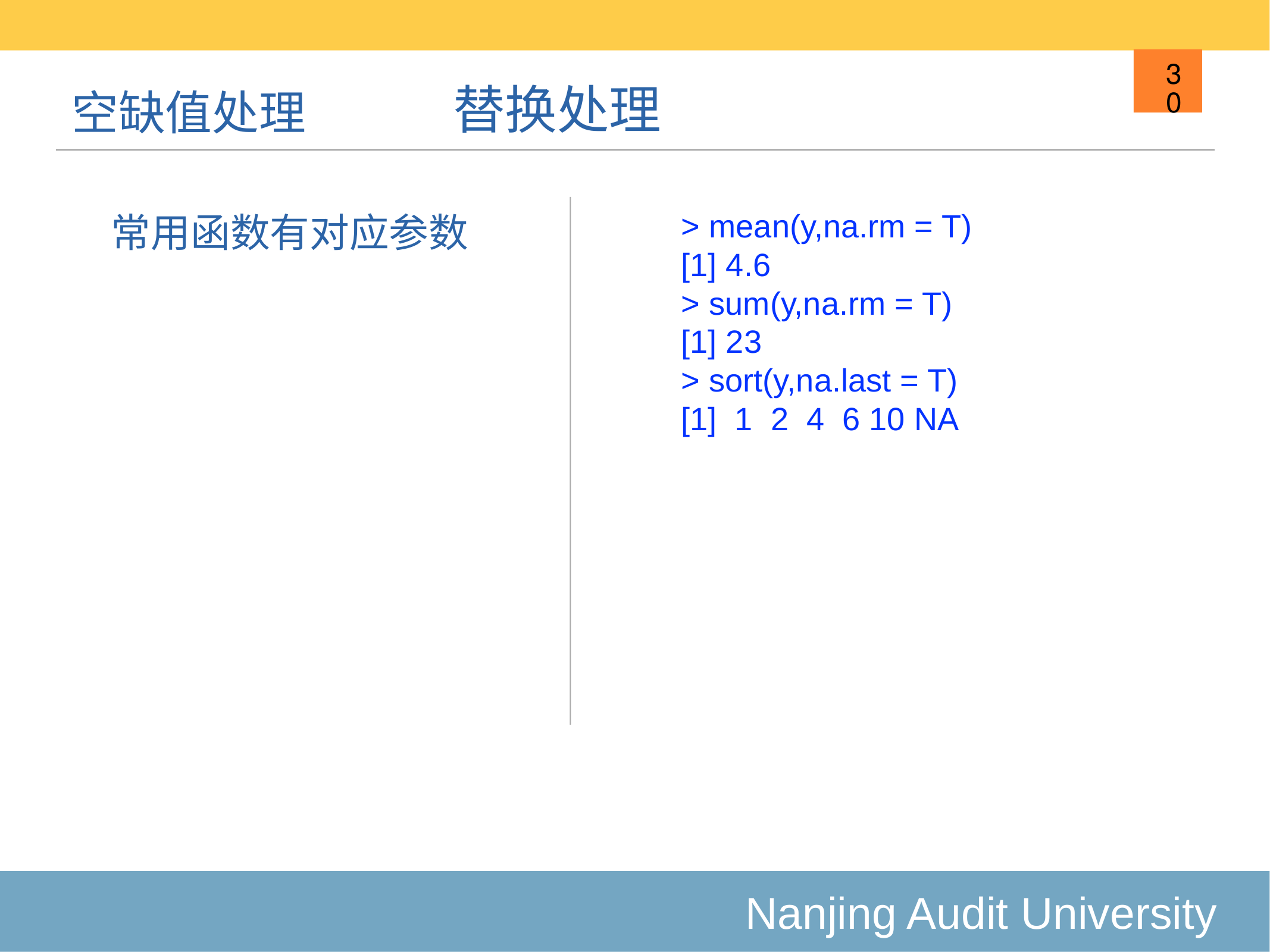

# 空缺值处理
替换处理
30
> mean(y,na.rm = T)
[1] 4.6
> sum(y,na.rm = T)
[1] 23
> sort(y,na.last = T)
[1]  1  2  4  6 10 NA
常用函数有对应参数